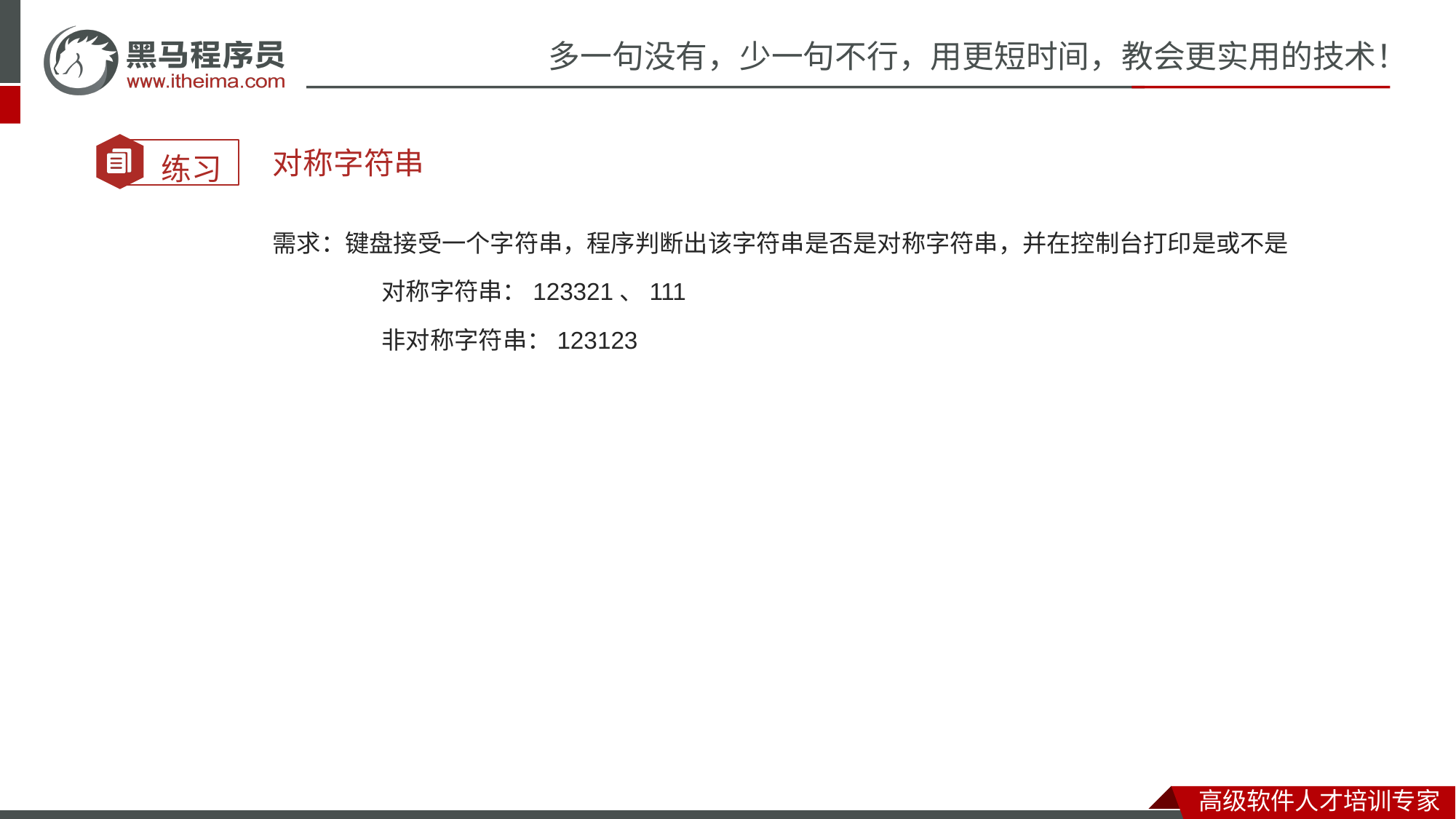

对称字符串
需求：键盘接受一个字符串，程序判断出该字符串是否是对称字符串，并在控制台打印是或不是
	对称字符串：123321、111
	非对称字符串：123123